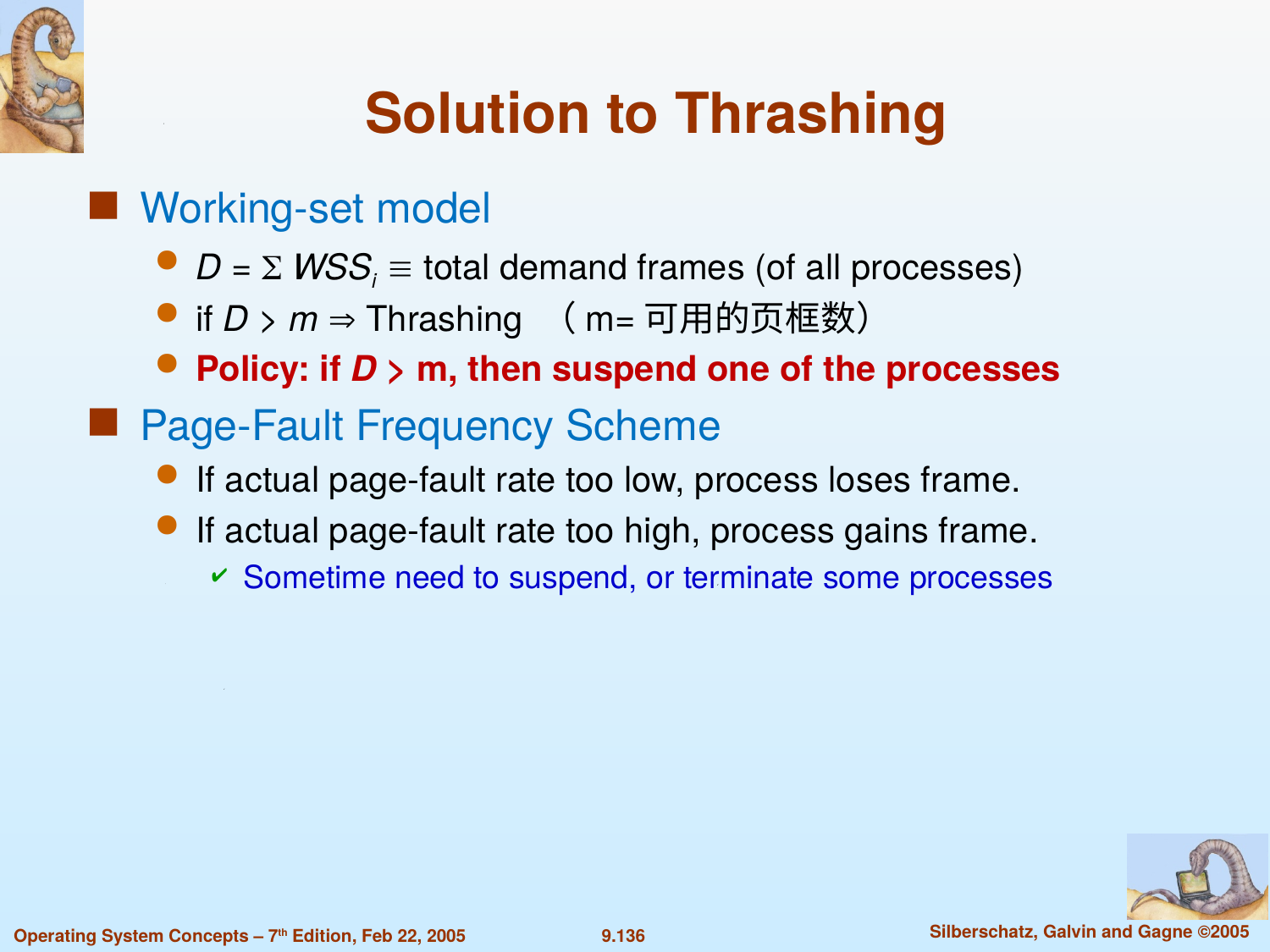

Solution to Thrashing
Working-set model
D = Σ WSSi ≡ total demand frames (of all processes)
if D > m ⇒ Thrashing （m=可用的页框数）
Policy: if D > m, then suspend one of the processes
Page-Fault Frequency Scheme
If actual page-fault rate too low, process loses frame.
If actual page-fault rate too high, process gains frame.
Sometime need to suspend, or terminate some processes